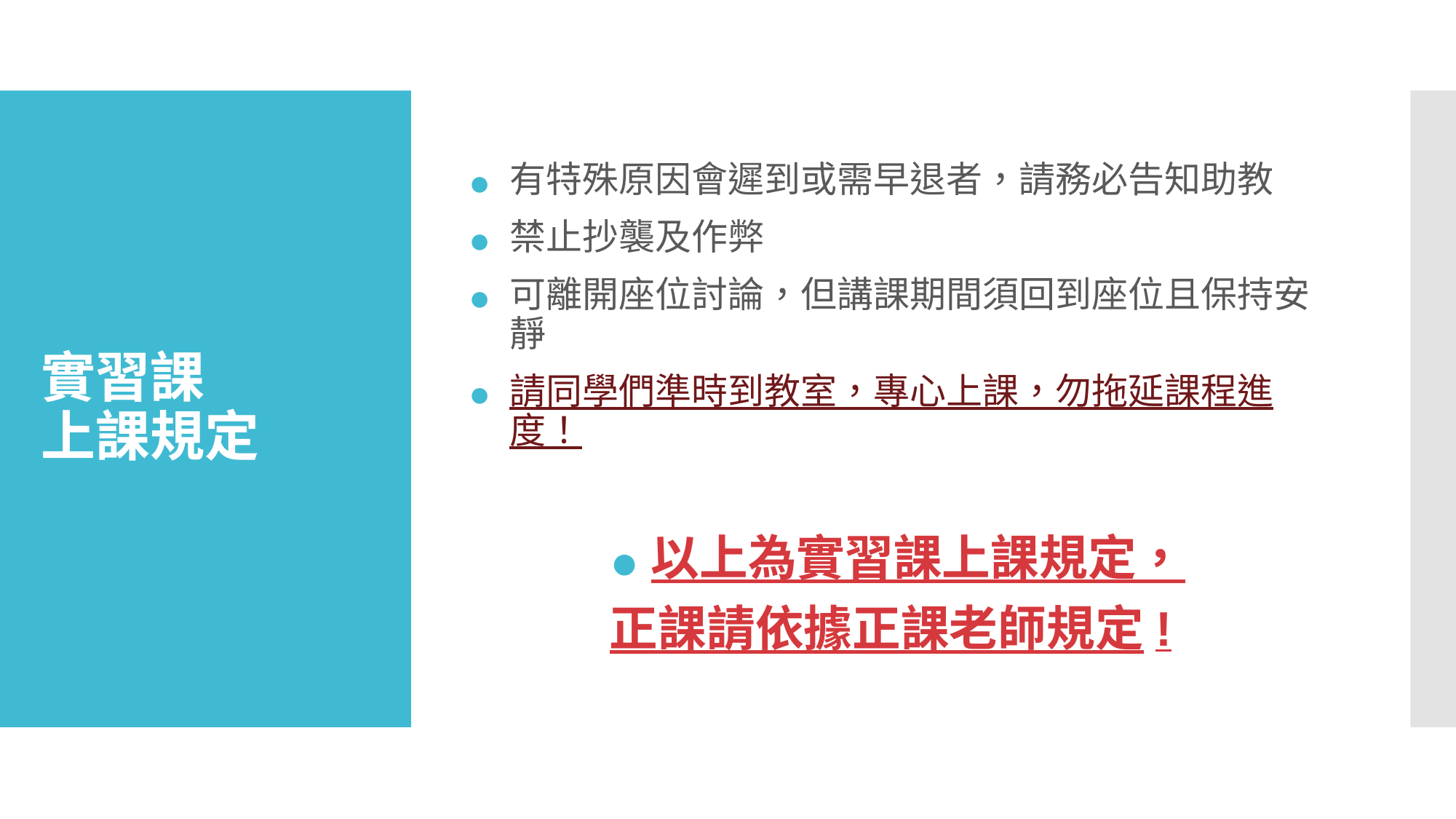

有特殊原因會遲到或需早退者，請務必告知助教
禁止抄襲及作弊
可離開座位討論，但講課期間須回到座位且保持安靜
請同學們準時到教室，專心上課，勿拖延課程進度！

以上為實習課上課規定，
正課請依據正課老師規定!
# 實習課 上課規定